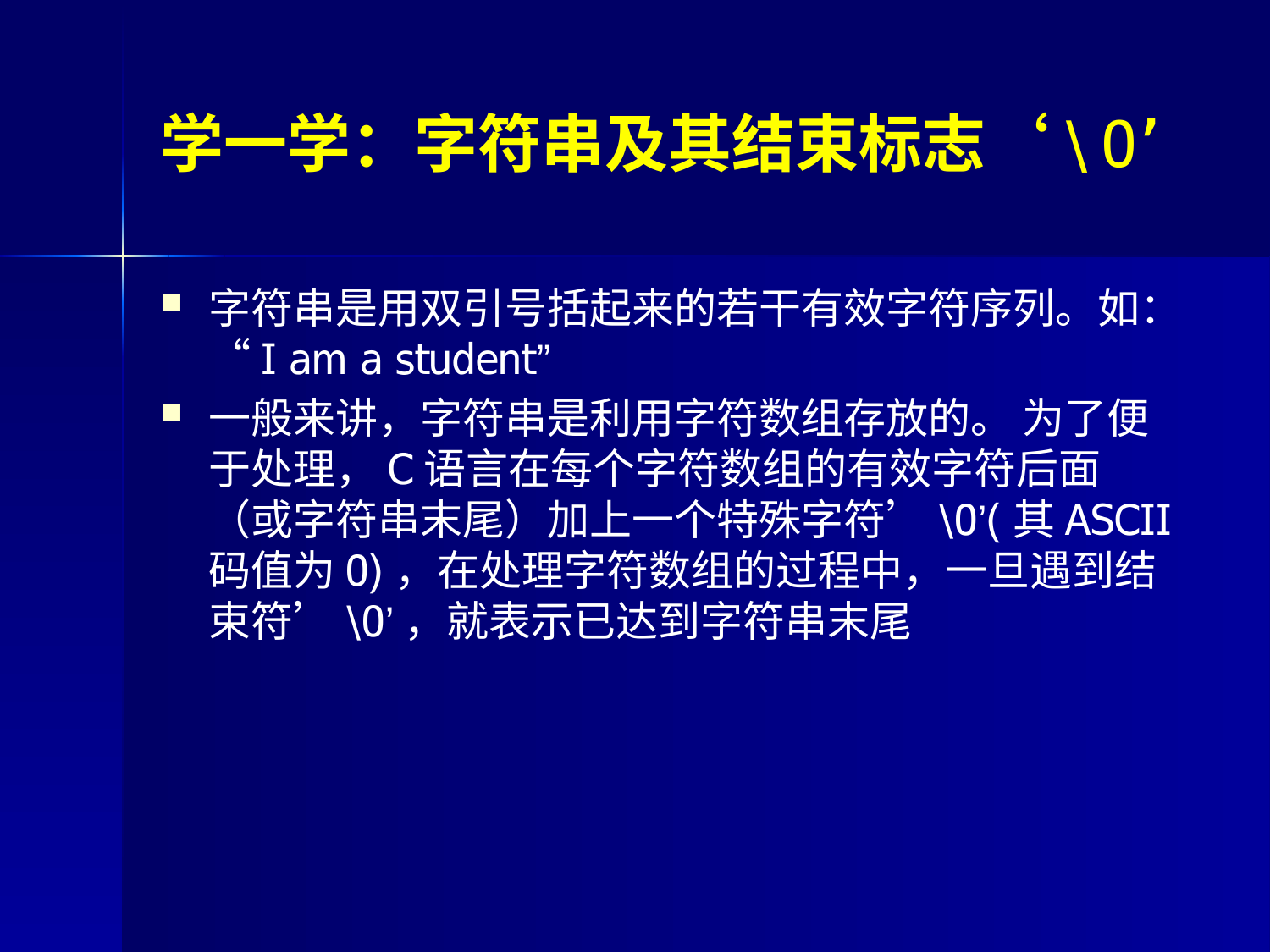

# 学一学：字符串及其结束标志‘\0’
字符串是用双引号括起来的若干有效字符序列。如：“I am a student”
一般来讲，字符串是利用字符数组存放的。 为了便于处理，C语言在每个字符数组的有效字符后面（或字符串末尾）加上一个特殊字符’\0’(其ASCII码值为0)，在处理字符数组的过程中，一旦遇到结束符’\0’，就表示已达到字符串末尾